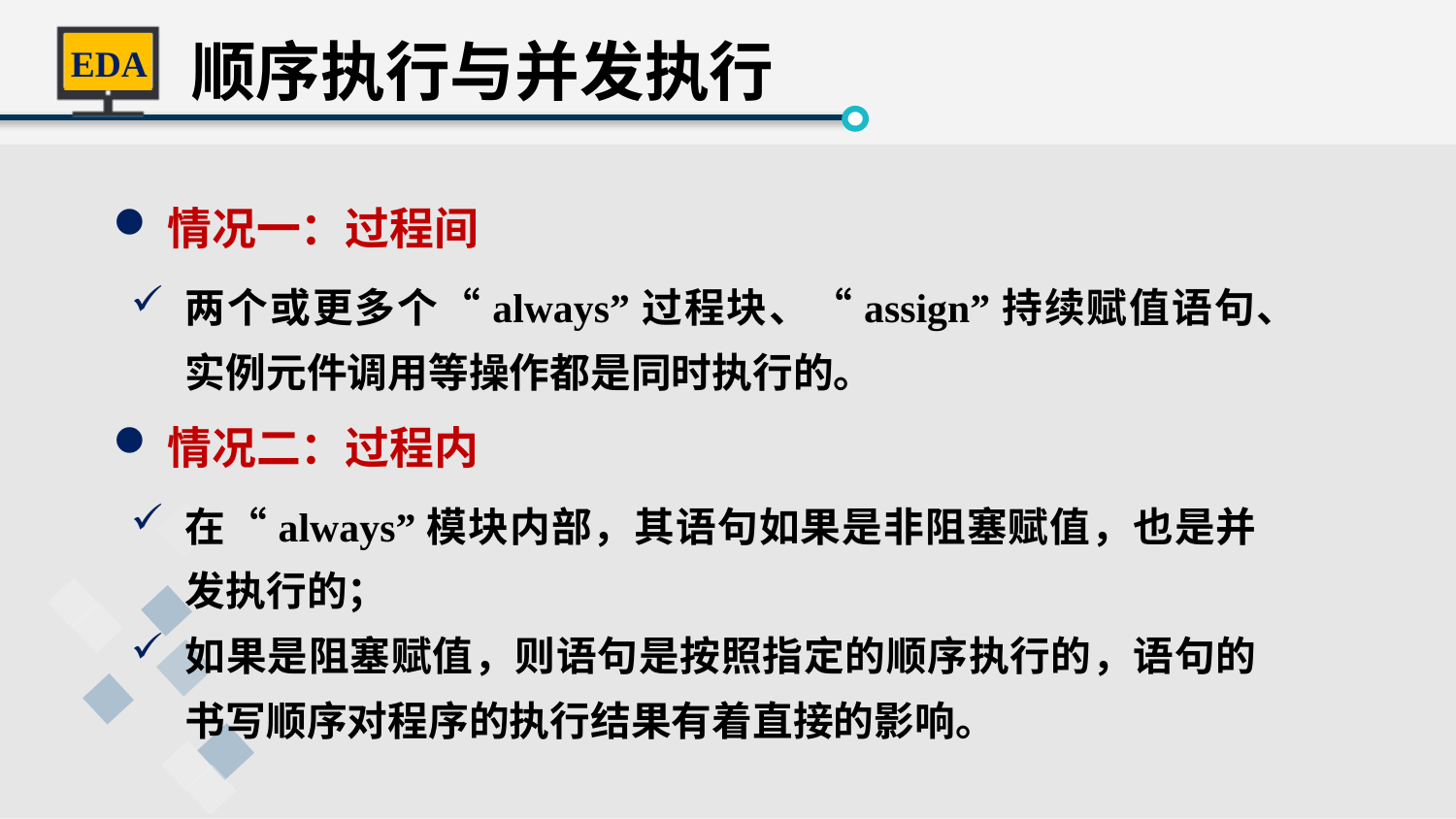

顺序执行与并发执行
情况一：过程间
两个或更多个“always”过程块、“assign”持续赋值语句、实例元件调用等操作都是同时执行的。
情况二：过程内
在“always”模块内部，其语句如果是非阻塞赋值，也是并发执行的；
如果是阻塞赋值，则语句是按照指定的顺序执行的，语句的书写顺序对程序的执行结果有着直接的影响。